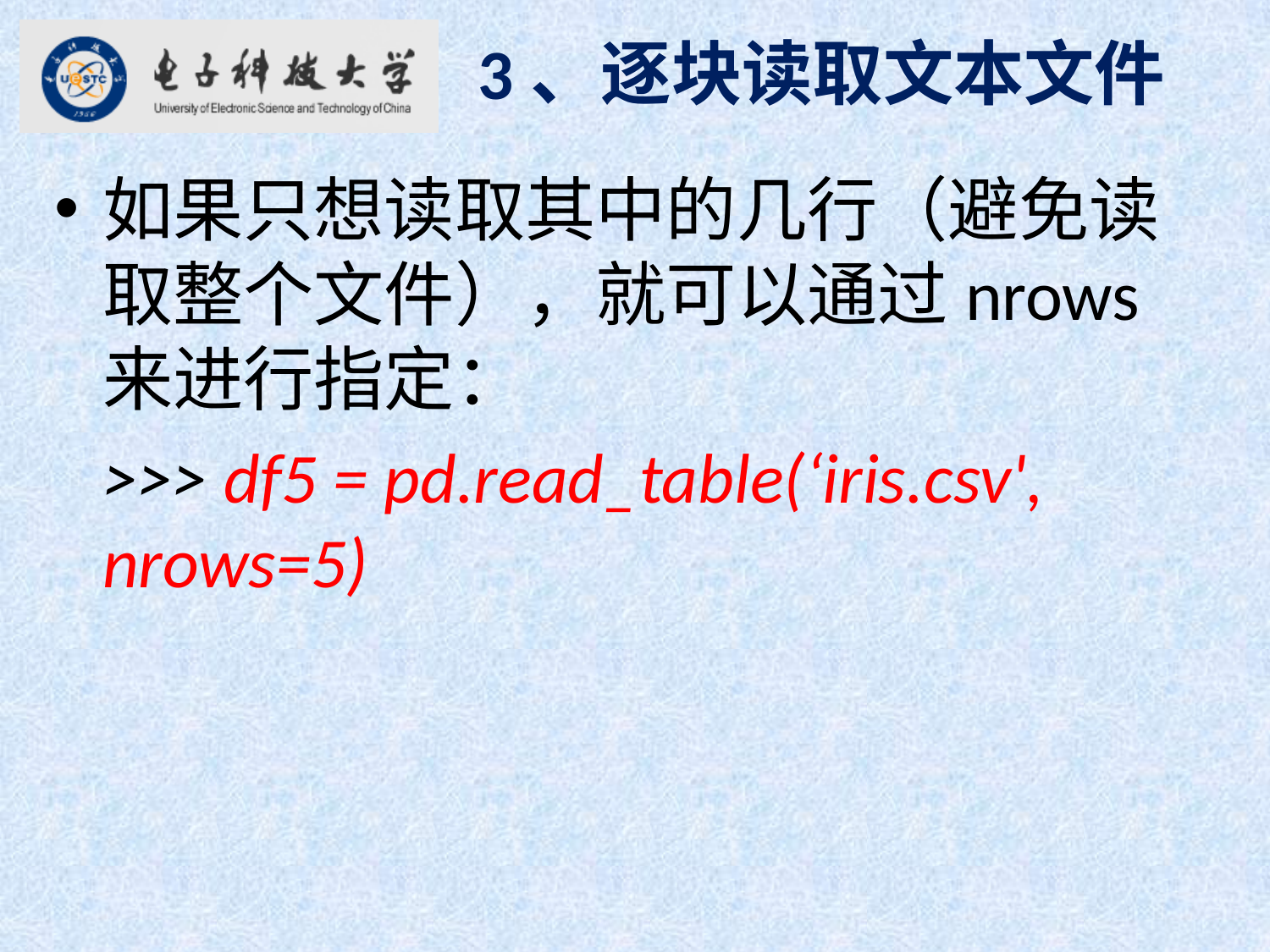

3、逐块读取文本文件
如果只想读取其中的几行（避免读取整个文件），就可以通过nrows来进行指定：
   >>> df5 = pd.read_table(‘iris.csv', nrows=5)